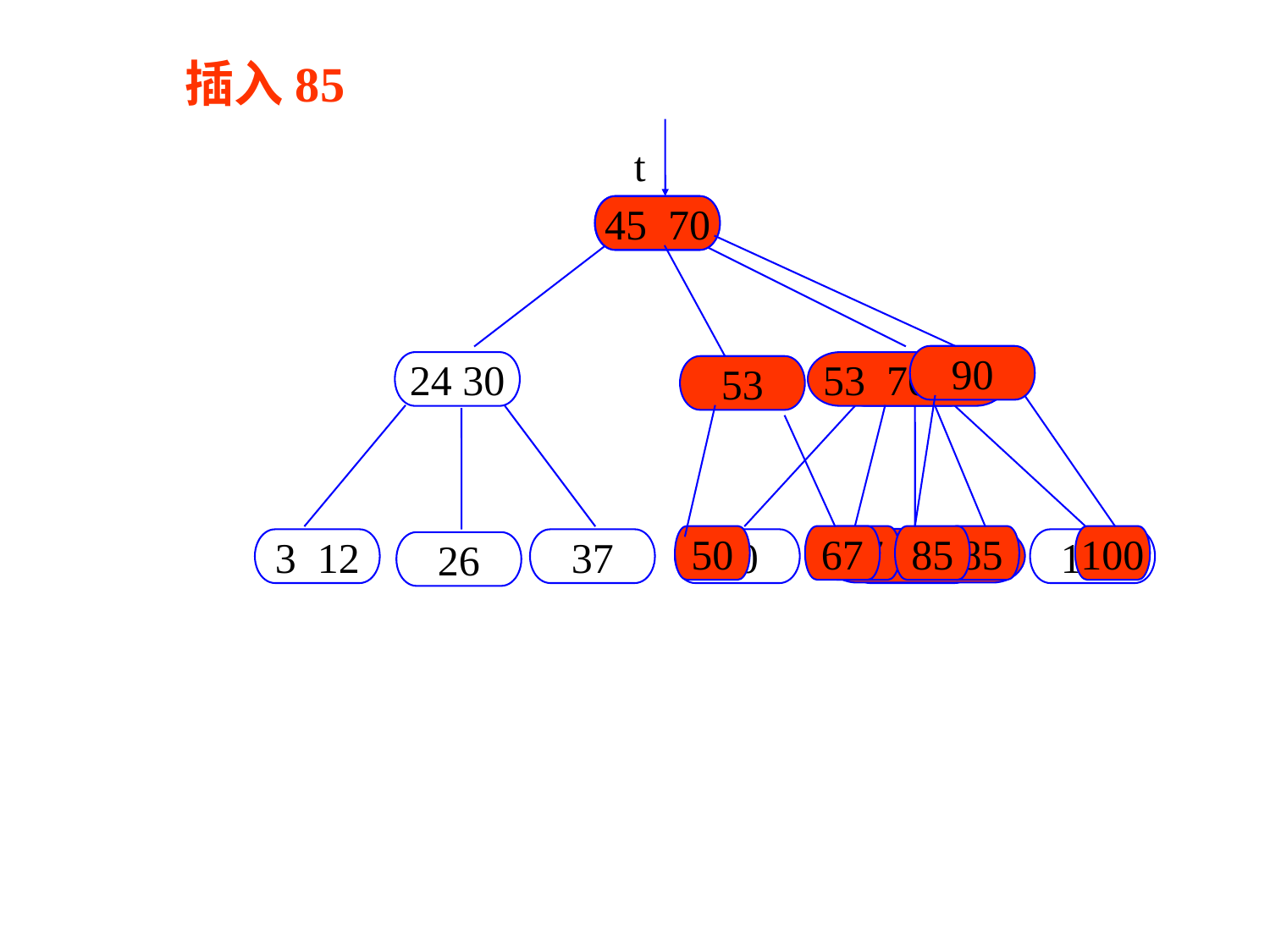

插入85

t
45
45  70

90
24 30
53  70  90
53  90
53

50
67
67
85
85
100
67  70  85
3  12
37
50
67  70
100
26